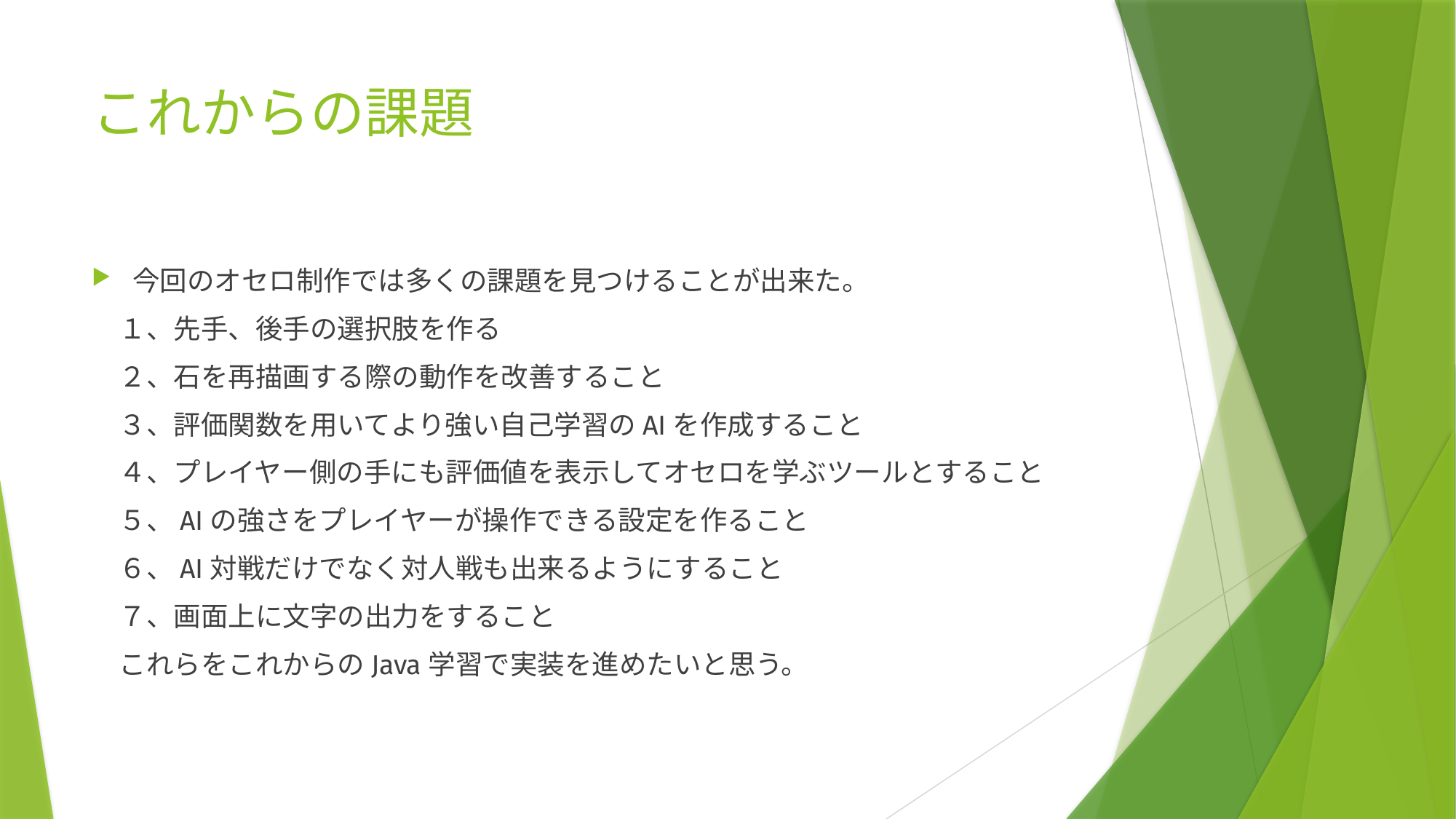

# これからの課題
今回のオセロ制作では多くの課題を見つけることが出来た。
　１、先手、後手の選択肢を作る
　２、石を再描画する際の動作を改善すること
　３、評価関数を用いてより強い自己学習のAIを作成すること
　４、プレイヤー側の手にも評価値を表示してオセロを学ぶツールとすること
　５、AIの強さをプレイヤーが操作できる設定を作ること
　６、AI対戦だけでなく対人戦も出来るようにすること
　７、画面上に文字の出力をすること
　これらをこれからのJava学習で実装を進めたいと思う。